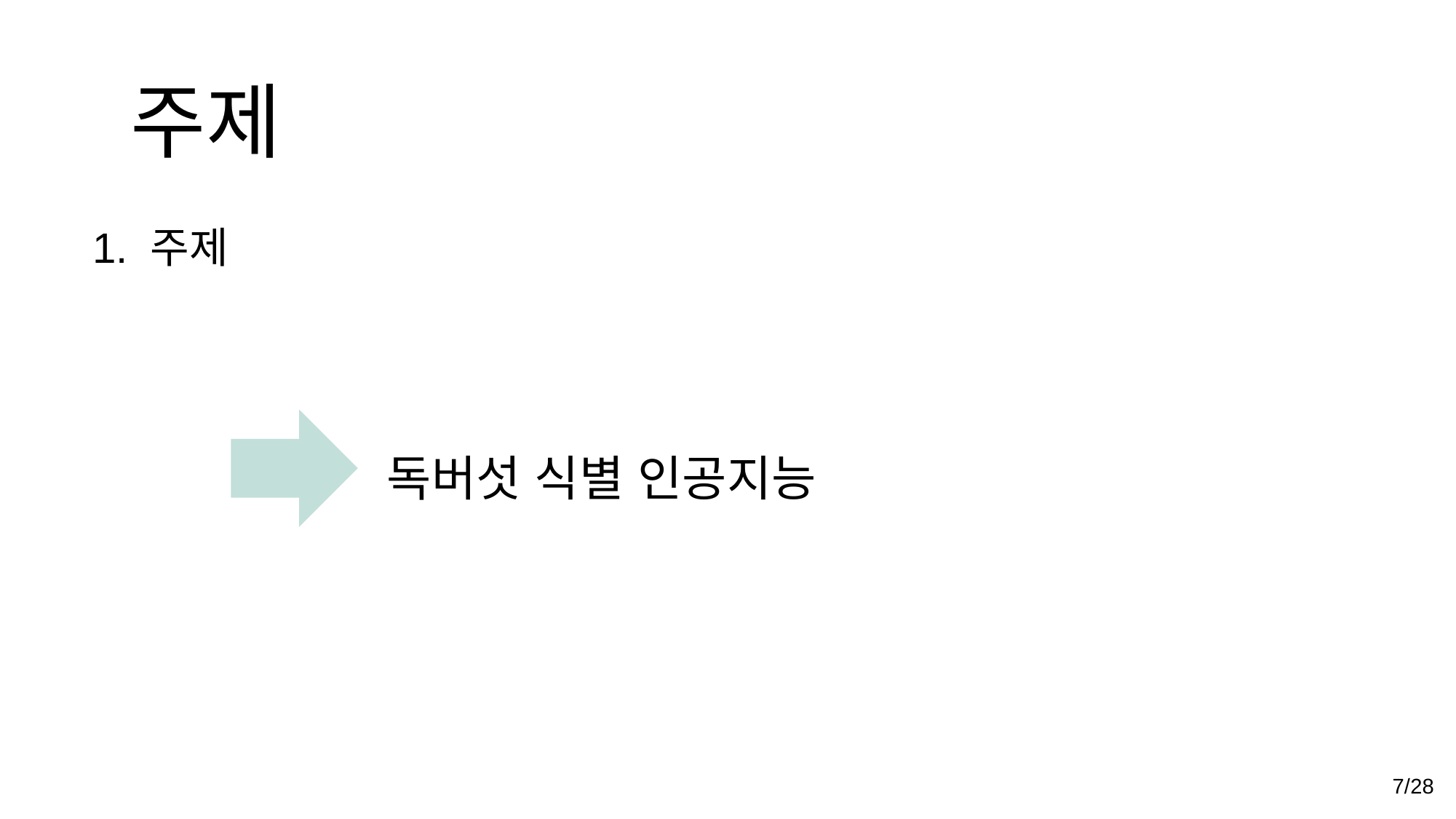

# 주제
1. 주제

독버섯 식별 인공지능
7/28